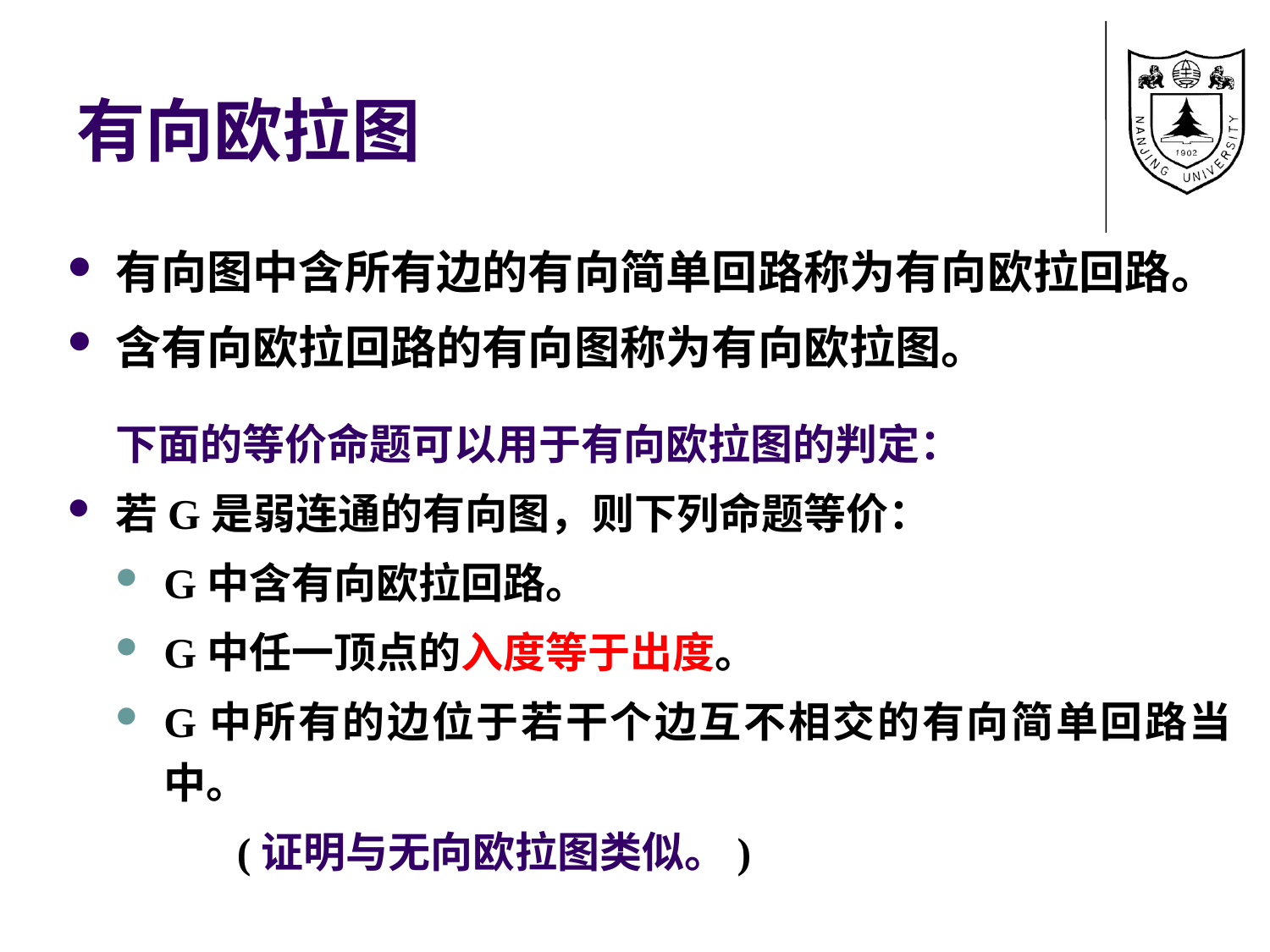

# 有向欧拉图
有向图中含所有边的有向简单回路称为有向欧拉回路。
含有向欧拉回路的有向图称为有向欧拉图。
    下面的等价命题可以用于有向欧拉图的判定：
若G是弱连通的有向图，则下列命题等价：
G中含有向欧拉回路。
G中任一顶点的入度等于出度。
G中所有的边位于若干个边互不相交的有向简单回路当中。
                (证明与无向欧拉图类似。)